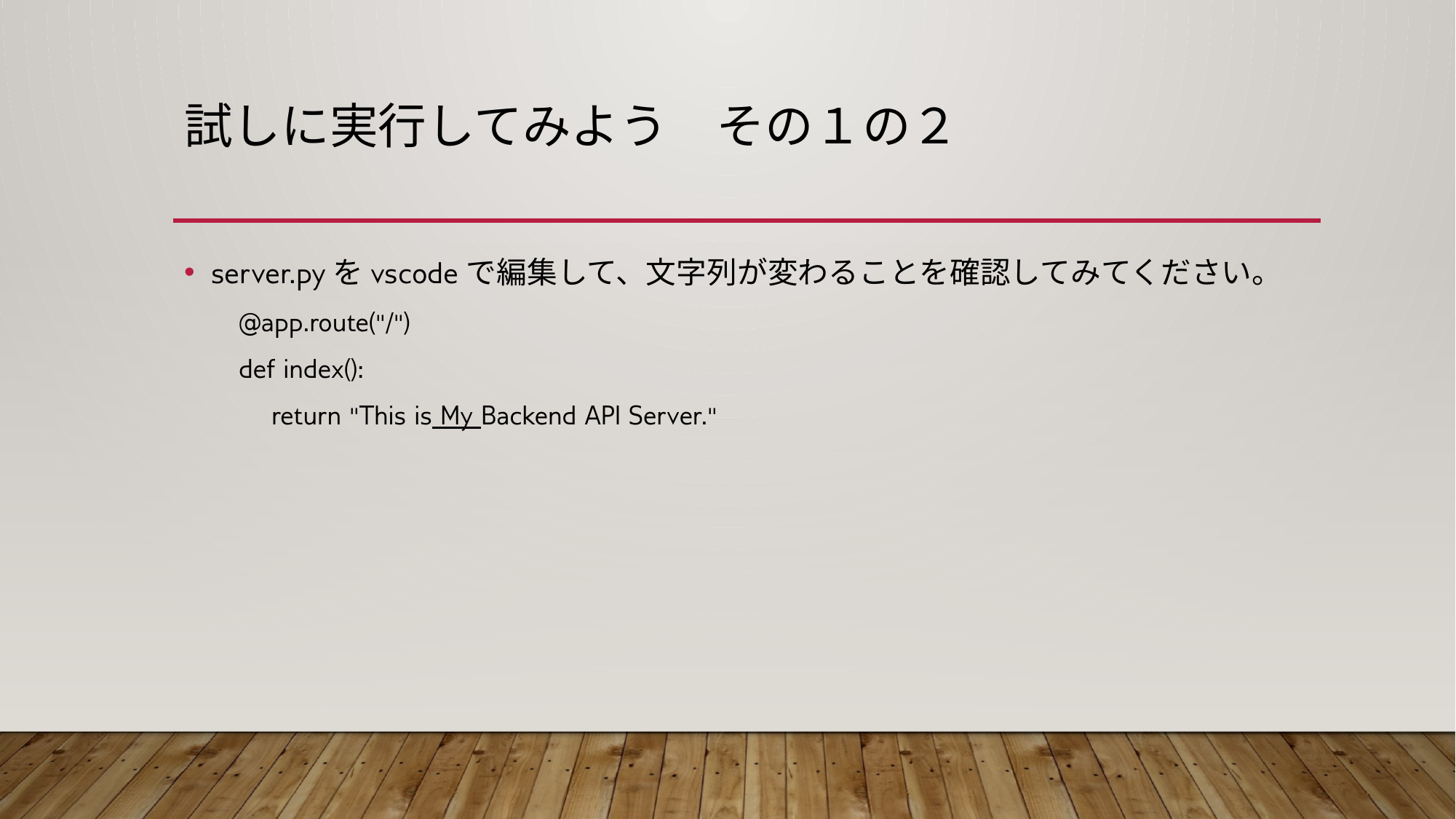

# 試しに実行してみよう　その１の２
server.pyをvscodeで編集して、文字列が変わることを確認してみてください。
@app.route("/")
def index():
    return "This is My Backend API Server."